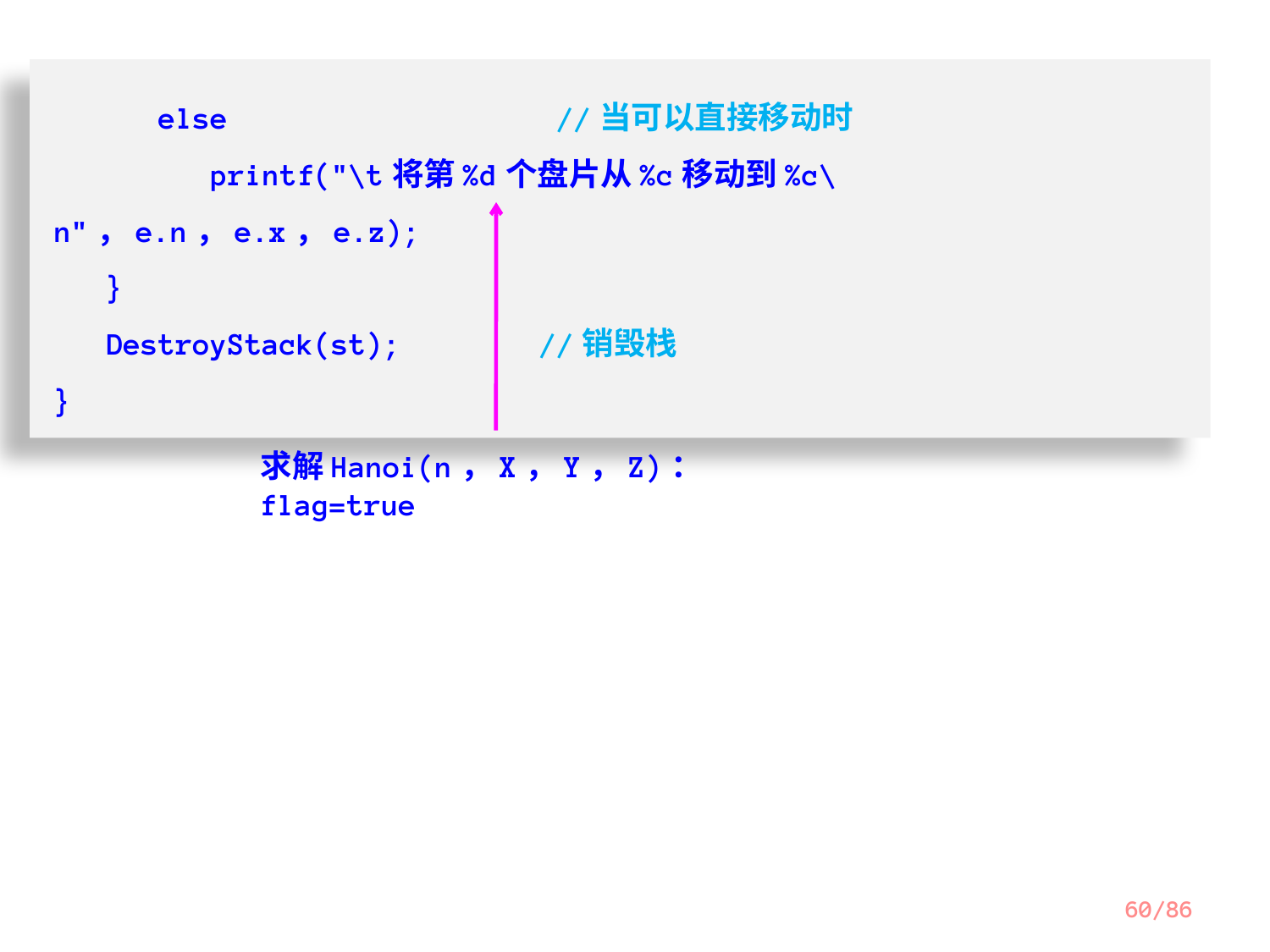

else		       //当可以直接移动时
         printf("\t将第%d个盘片从%c移动到%c\n"，e.n，e.x，e.z);
   }
   DestroyStack(st);	      //销毁栈
}
求解Hanoi(n，X，Y，Z)：flag=true
60/86